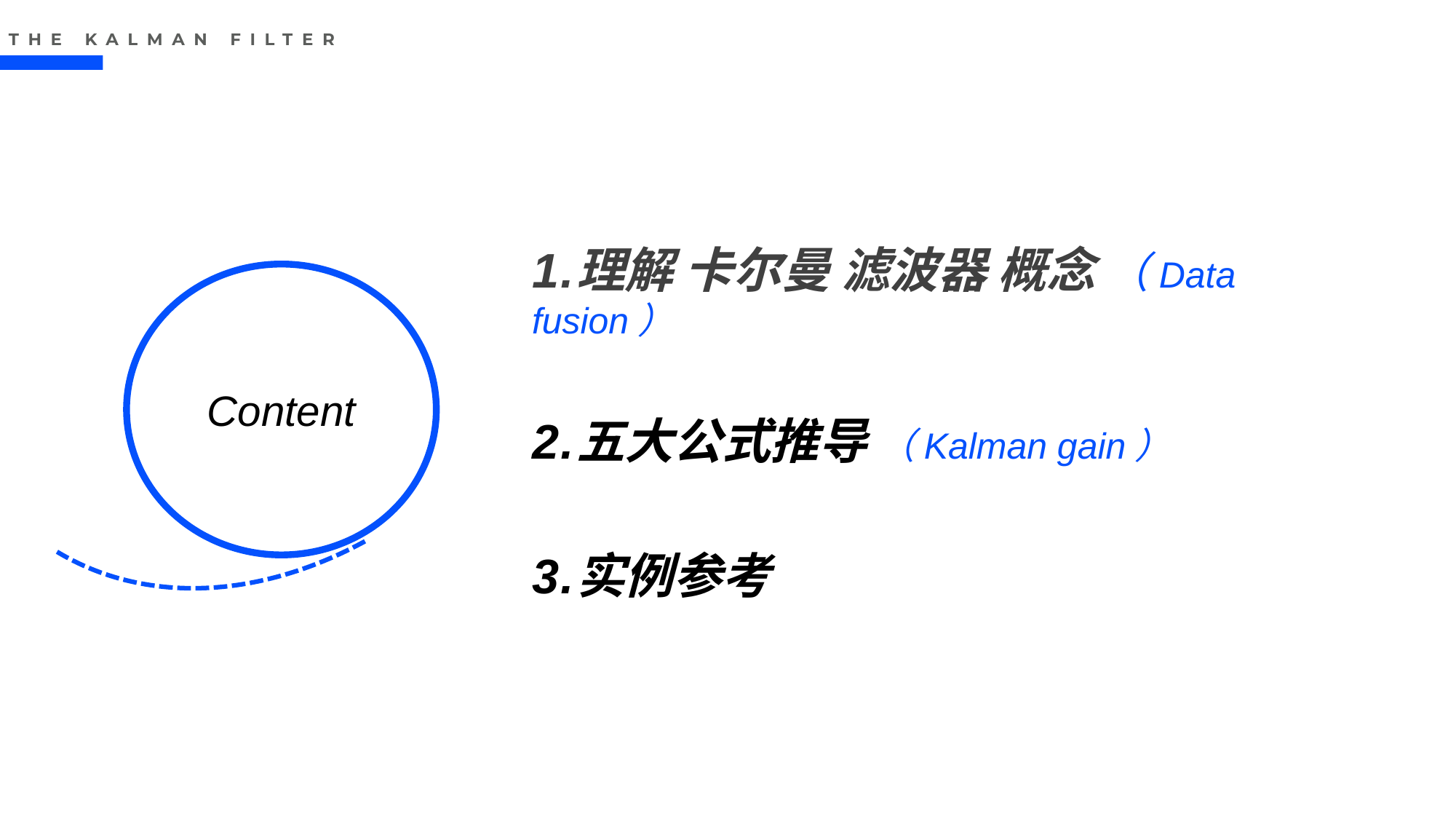

THE KALMAN FILTER
理解 卡尔曼 滤波器 概念 （Data fusion）

五大公式推导 （Kalman gain）

实例参考
Content